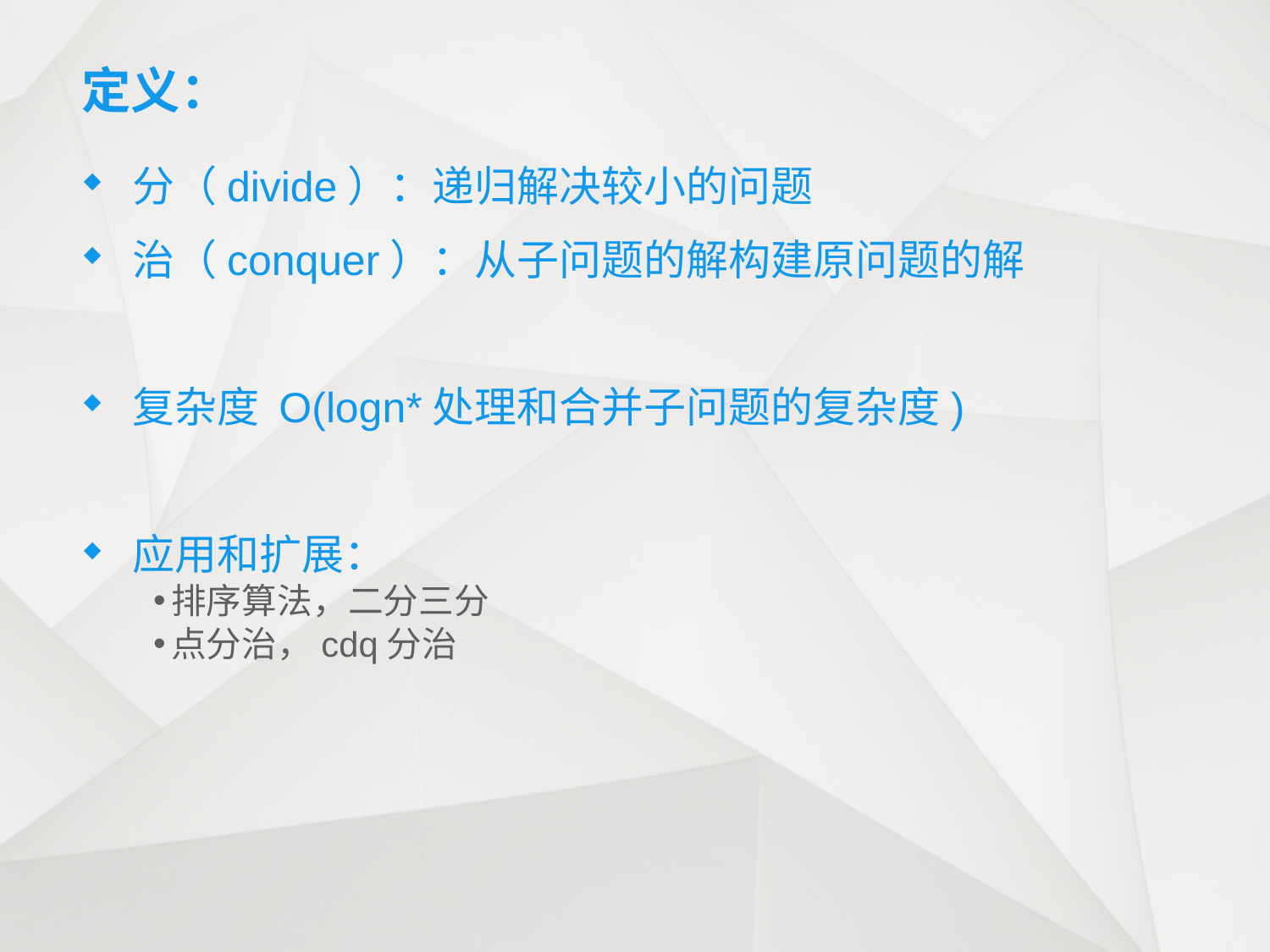

# 定义：
分（divide）：递归解决较小的问题
治（conquer）：从子问题的解构建原问题的解

复杂度 O(logn*处理和合并子问题的复杂度)

应用和扩展：
排序算法，二分三分
点分治，cdq分治